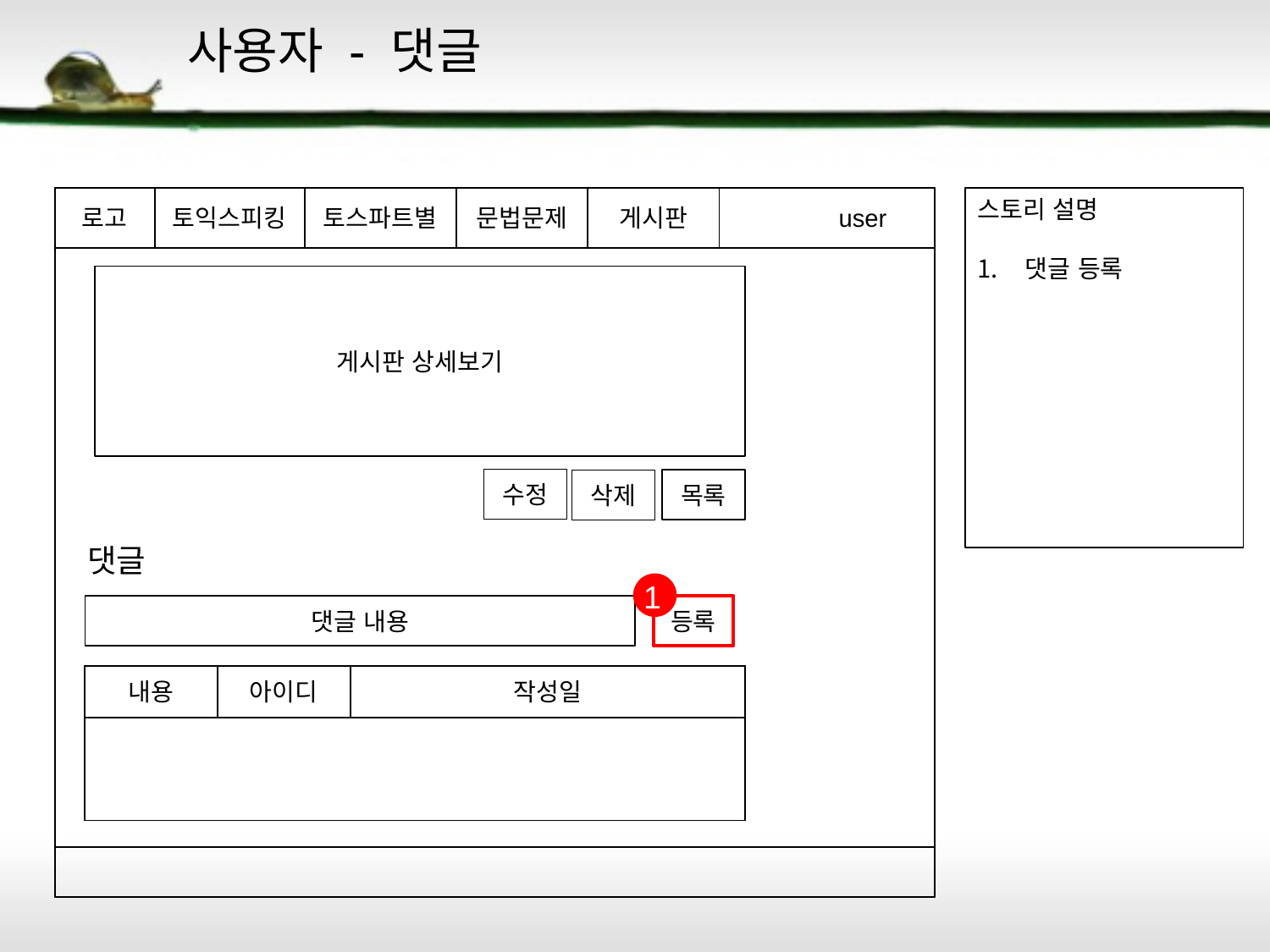

사용자 - 댓글

로고
토익스피킹
토스파트별
문법문제
게시판
user

스토리 설명

댓글 등록
게시판 상세보기
수정
목록
삭제
댓글
1

댓글 내용
등록

| 내용 | 아이디 | 작성일 |
| --- | --- | --- |
|  |  |  |
|  |  |  |